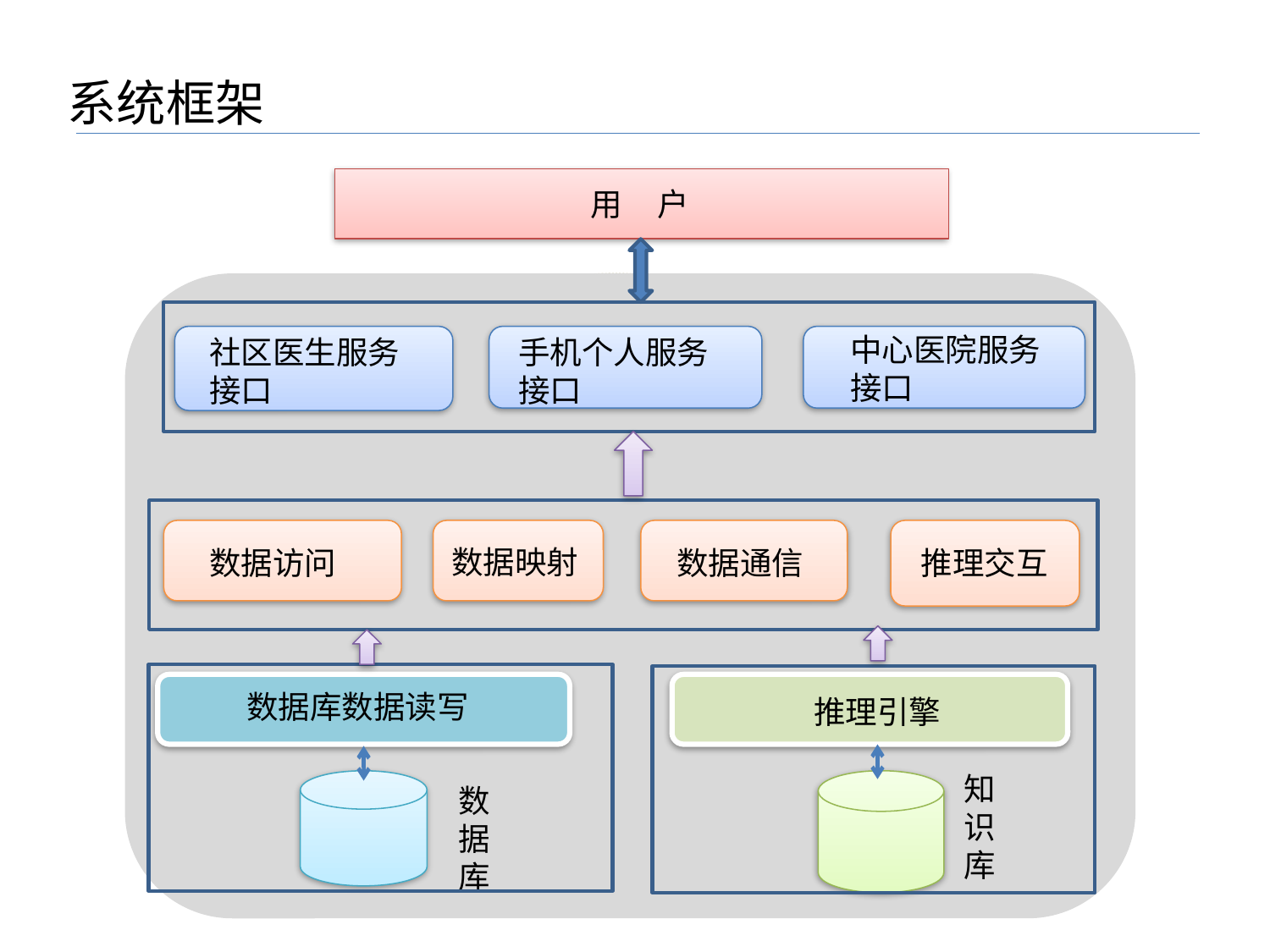

系统框架

用     户

中心医院服务接口

社区医生服务接口
Your text  in here

手机个人服务接口

数据映射
数据访问
数据通信
推理交互

Your text
 in here

数据库数据读写

推理引擎
知识库

数据库